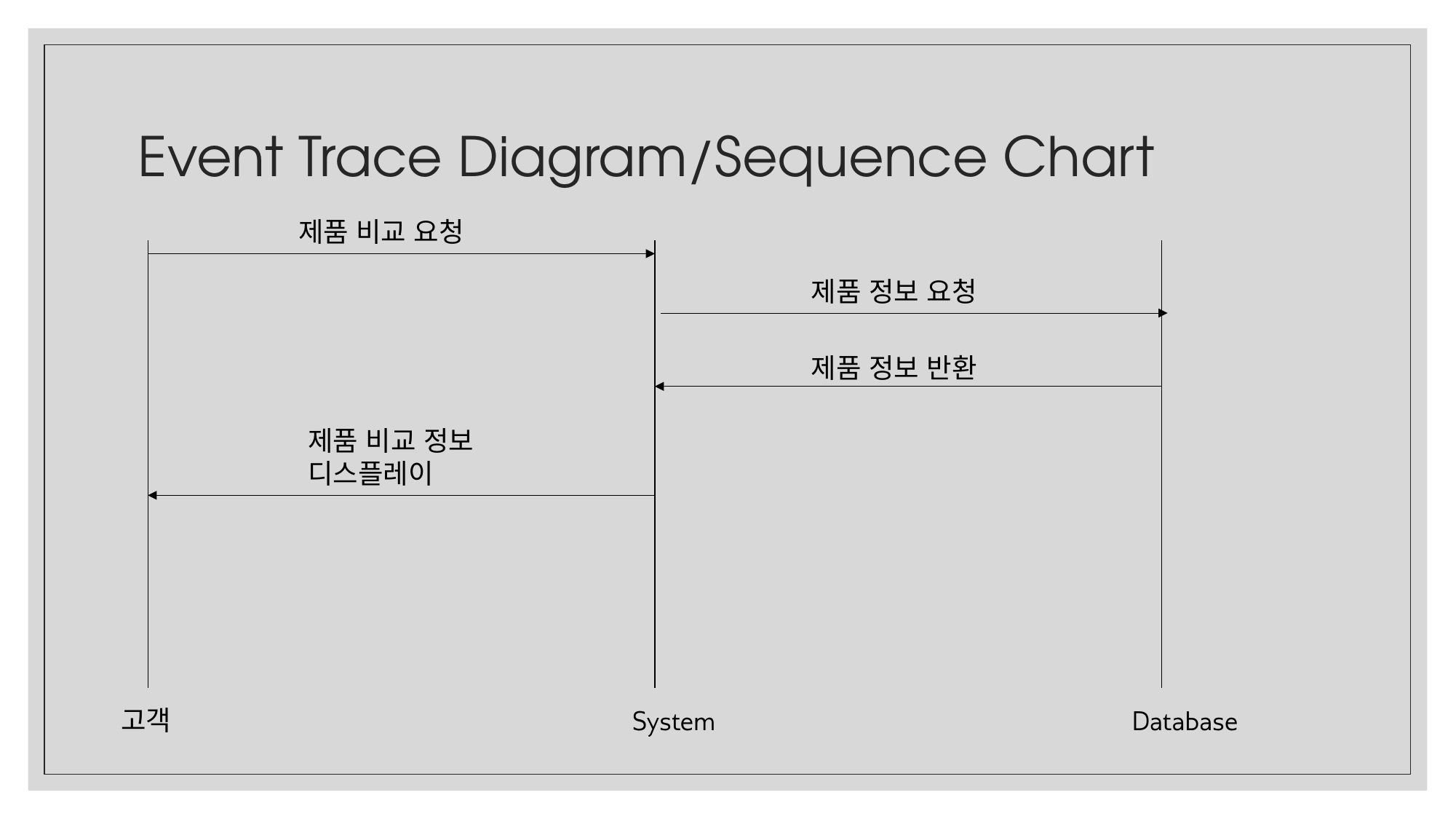

# Event Trace Diagram/Sequence Chart
제품 비교 요청
제품 정보 요청
제품 정보 반환
제품 비교 정보 디스플레이
고객
System
Database